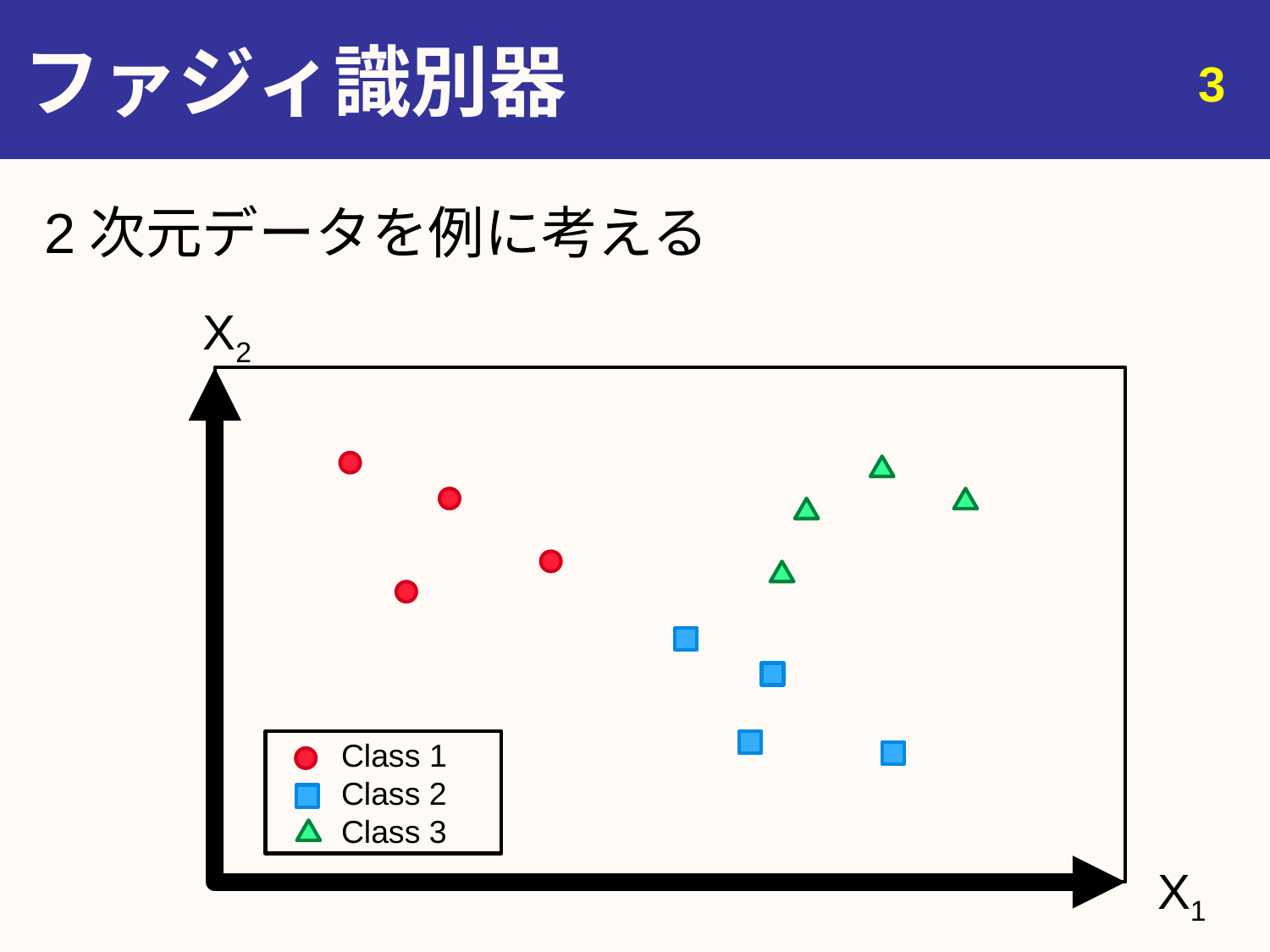

# ファジィ識別器
3
2次元データを例に考える
X2

Class 1
Class 2
Class 3

X1